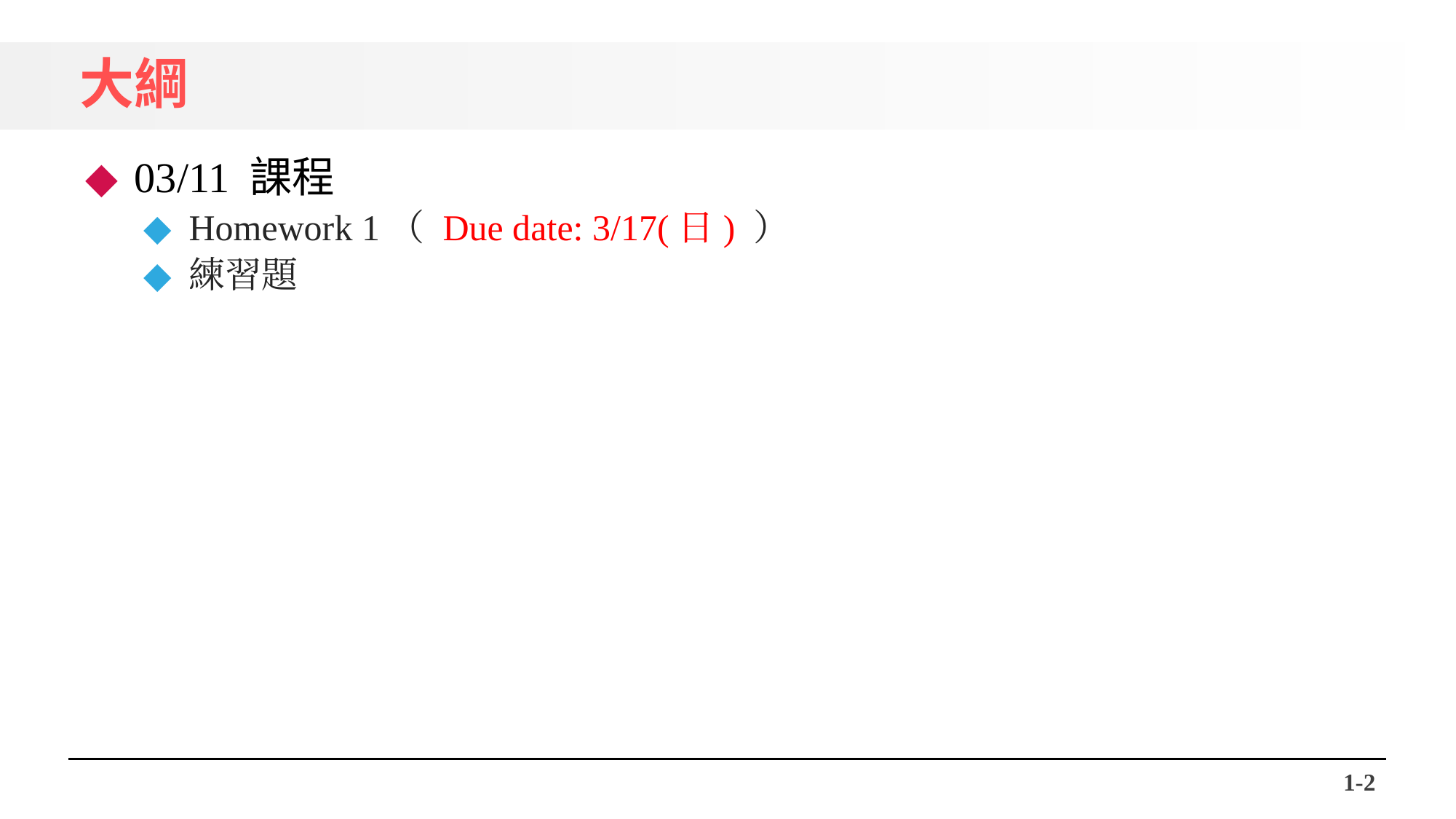

# 大綱
03/11 課程
Homework 1（ Due date: 3/17(日) ）
練習題
1-2